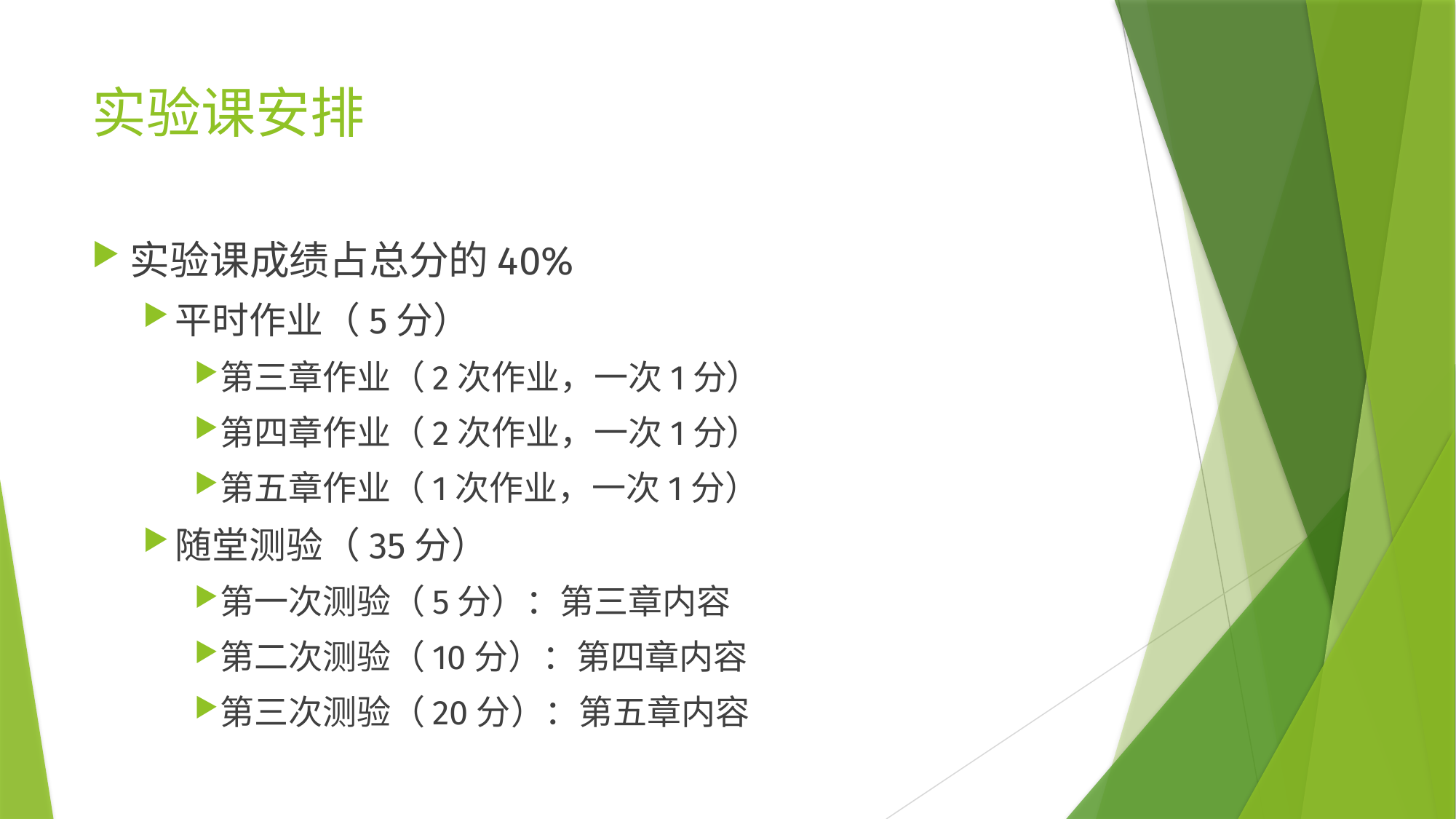

# 实验课安排

实验课成绩占总分的40%
平时作业（5分）
第三章作业（2次作业，一次1分）
第四章作业（2次作业，一次1分）
第五章作业（1次作业，一次1分）
随堂测验（35分）
第一次测验（5分）：第三章内容
第二次测验（10分）：第四章内容
第三次测验（20分）：第五章内容